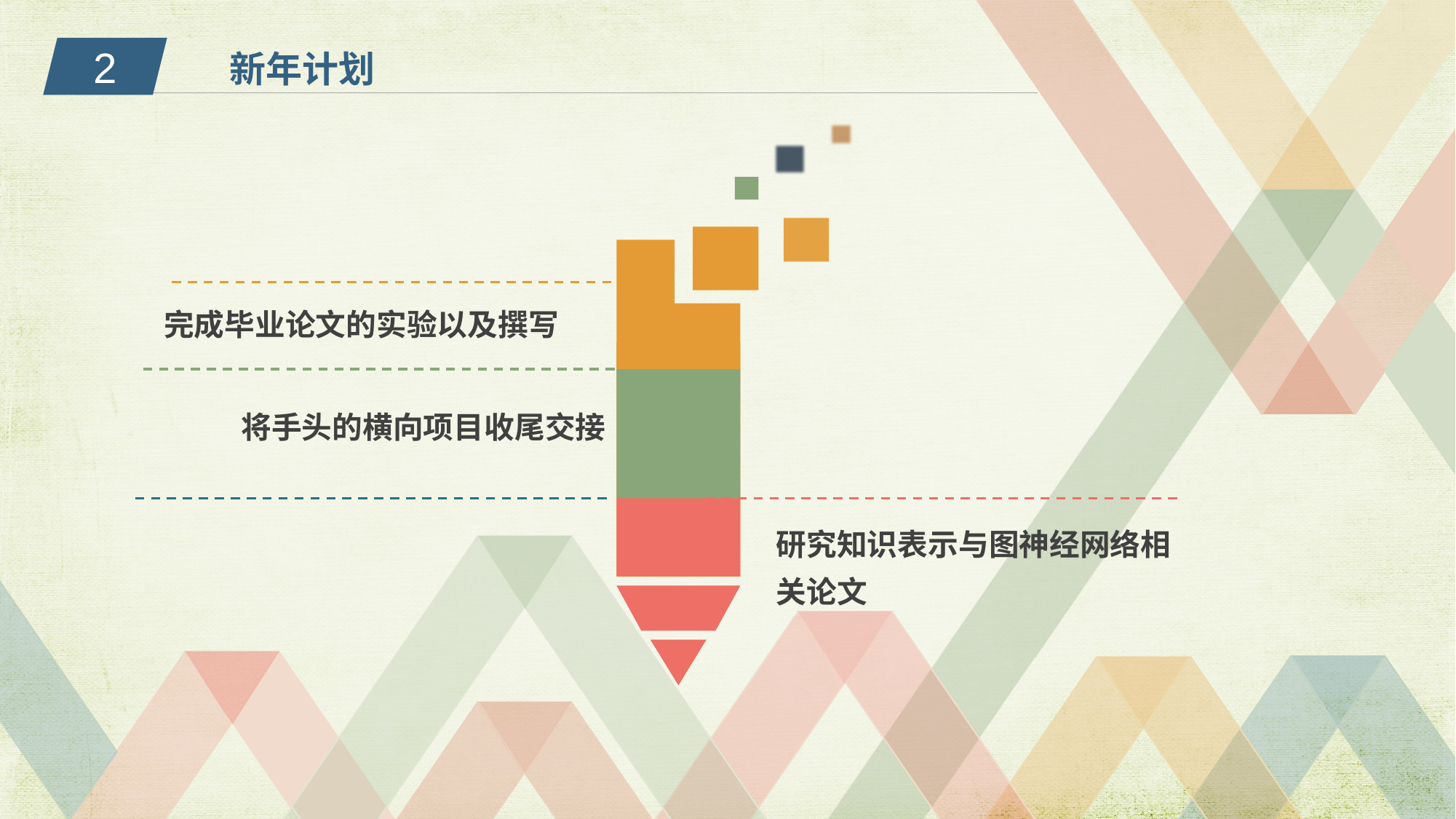

2
新年计划

完成毕业论文的实验以及撰写

将手头的横向项目收尾交接
研究知识表示与图神经网络相关论文